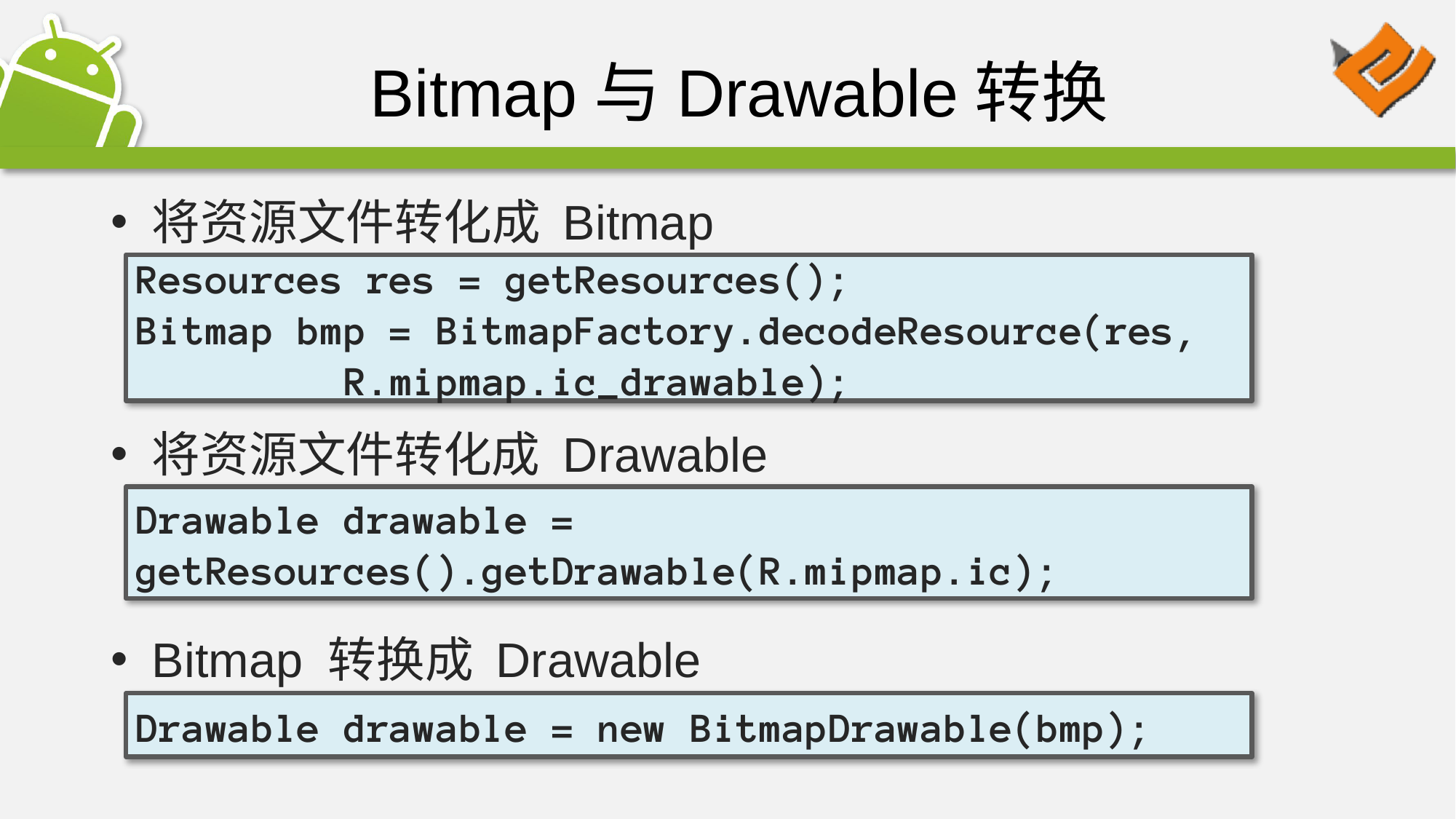

# Bitmap与Drawable转换
将资源文件转化成 Bitmap
Resources res = getResources();
Bitmap bmp = BitmapFactory.decodeResource(res,
         R.mipmap.ic_drawable);
将资源文件转化成 Drawable
Drawable drawable = getResources().getDrawable(R.mipmap.ic);
Bitmap 转换成 Drawable
Drawable drawable = new BitmapDrawable(bmp);